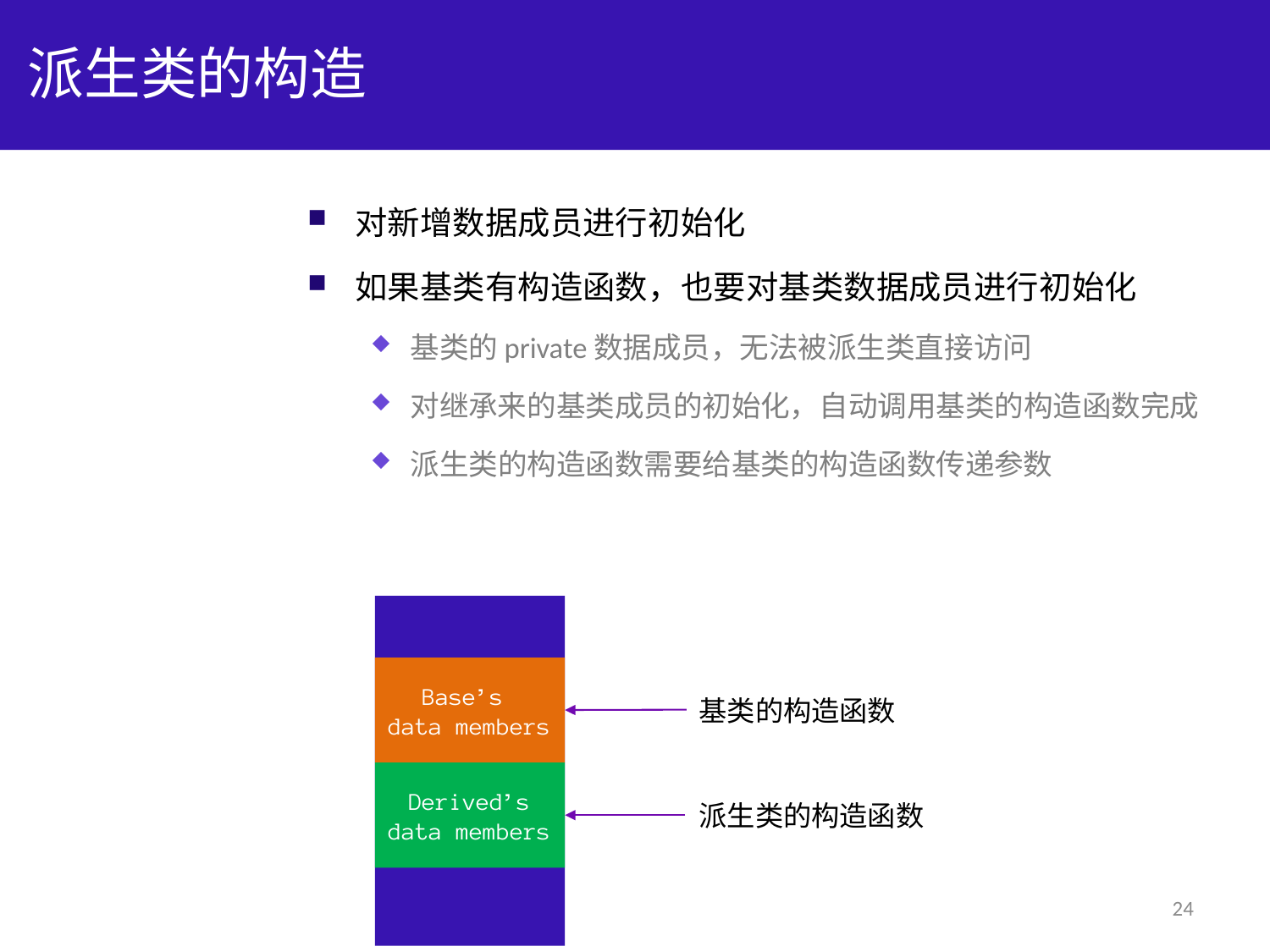

# 派生类的构造
对新增数据成员进行初始化
如果基类有构造函数，也要对基类数据成员进行初始化
基类的private数据成员，无法被派生类直接访问
对继承来的基类成员的初始化，自动调用基类的构造函数完成
派生类的构造函数需要给基类的构造函数传递参数

Base’s
data members
基类的构造函数
Derived’s
data members
派生类的构造函数
24